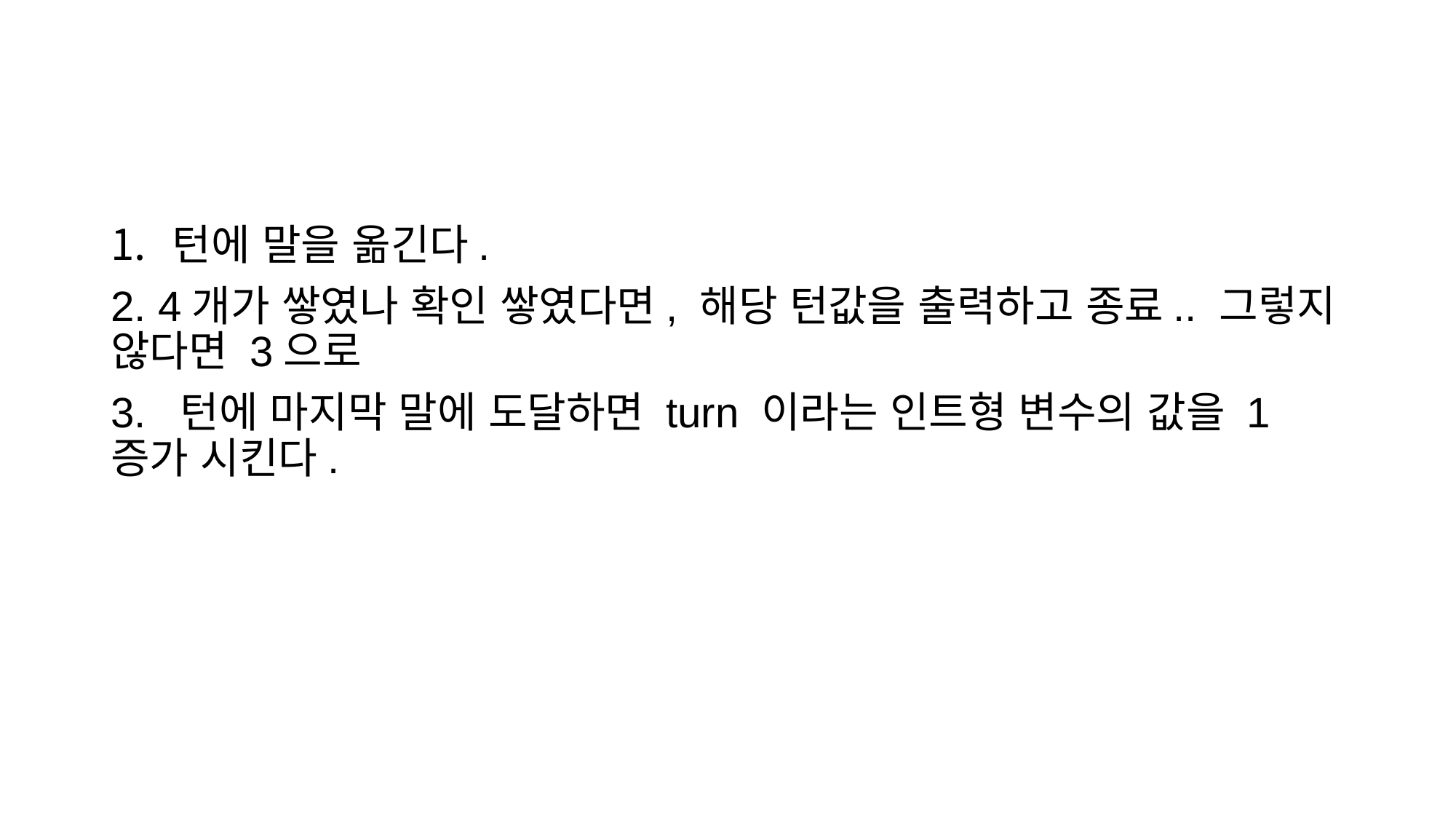

#
턴에 말을 옮긴다.
2. 4개가 쌓였나 확인 쌓였다면, 해당 턴값을 출력하고 종료.. 그렇지 않다면 3으로
3.  턴에 마지막 말에 도달하면 turn 이라는 인트형 변수의 값을 1증가 시킨다.